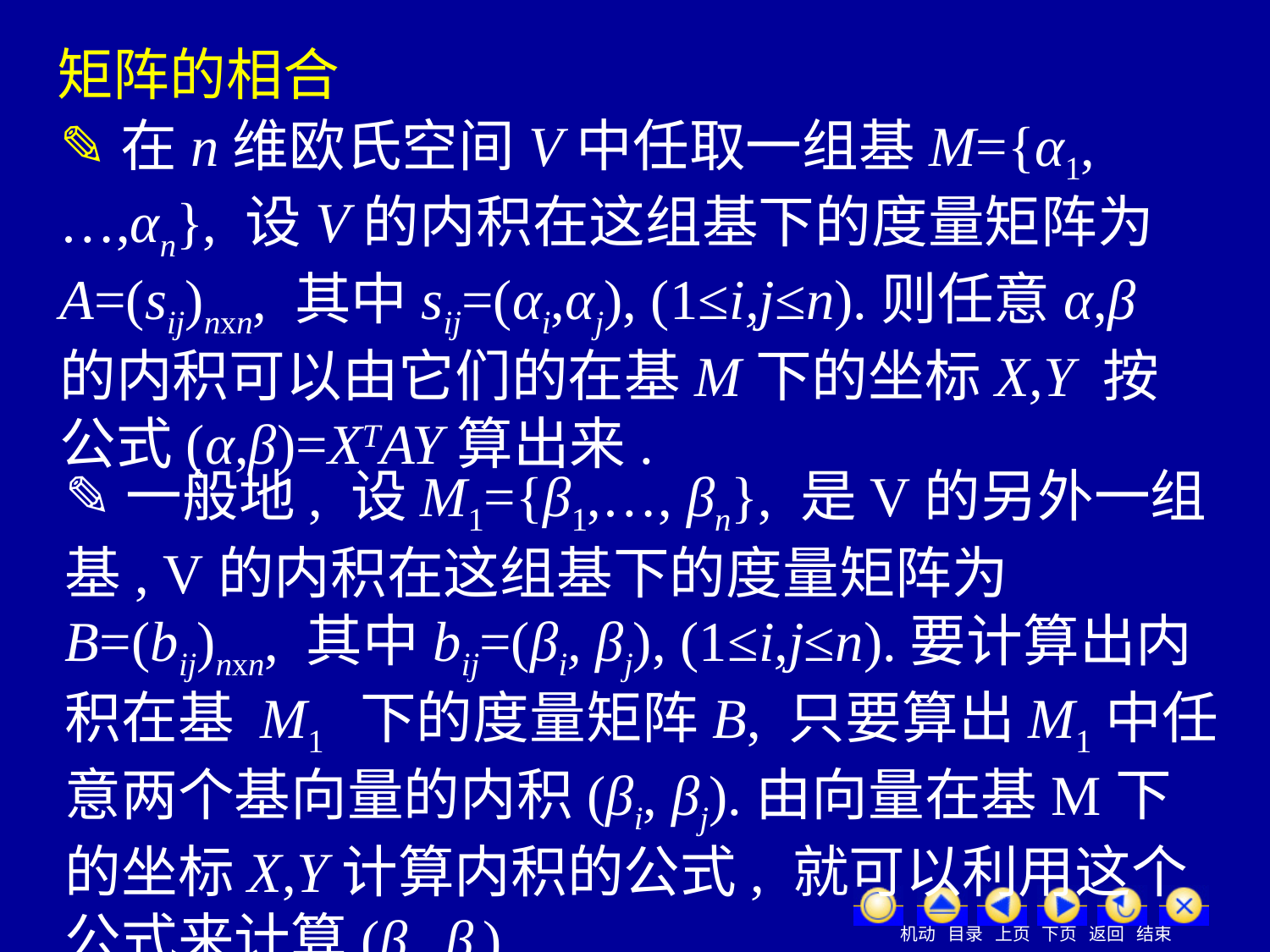

矩阵的相合
✎在n维欧氏空间V中任取一组基M={α1,…,αn}, 设V的内积在这组基下的度量矩阵为 A=(sij)nxn, 其中sij=(αi,αj), (1≤i,j≤n).则任意α,β的内积可以由它们的在基M下的坐标X,Y 按公式(α,β)=XTAY算出来.
✎一般地, 设M1={β1,…, βn}, 是V的另外一组基, V的内积在这组基下的度量矩阵为B=(bij)nxn, 其中bij=(βi, βj), (1≤i,j≤n).要计算出内积在基 M1  下的度量矩阵B, 只要算出M1中任意两个基向量的内积(βi, βj).由向量在基M下的坐标X,Y计算内积的公式, 就可以利用这个公式来计算(βi, βj).